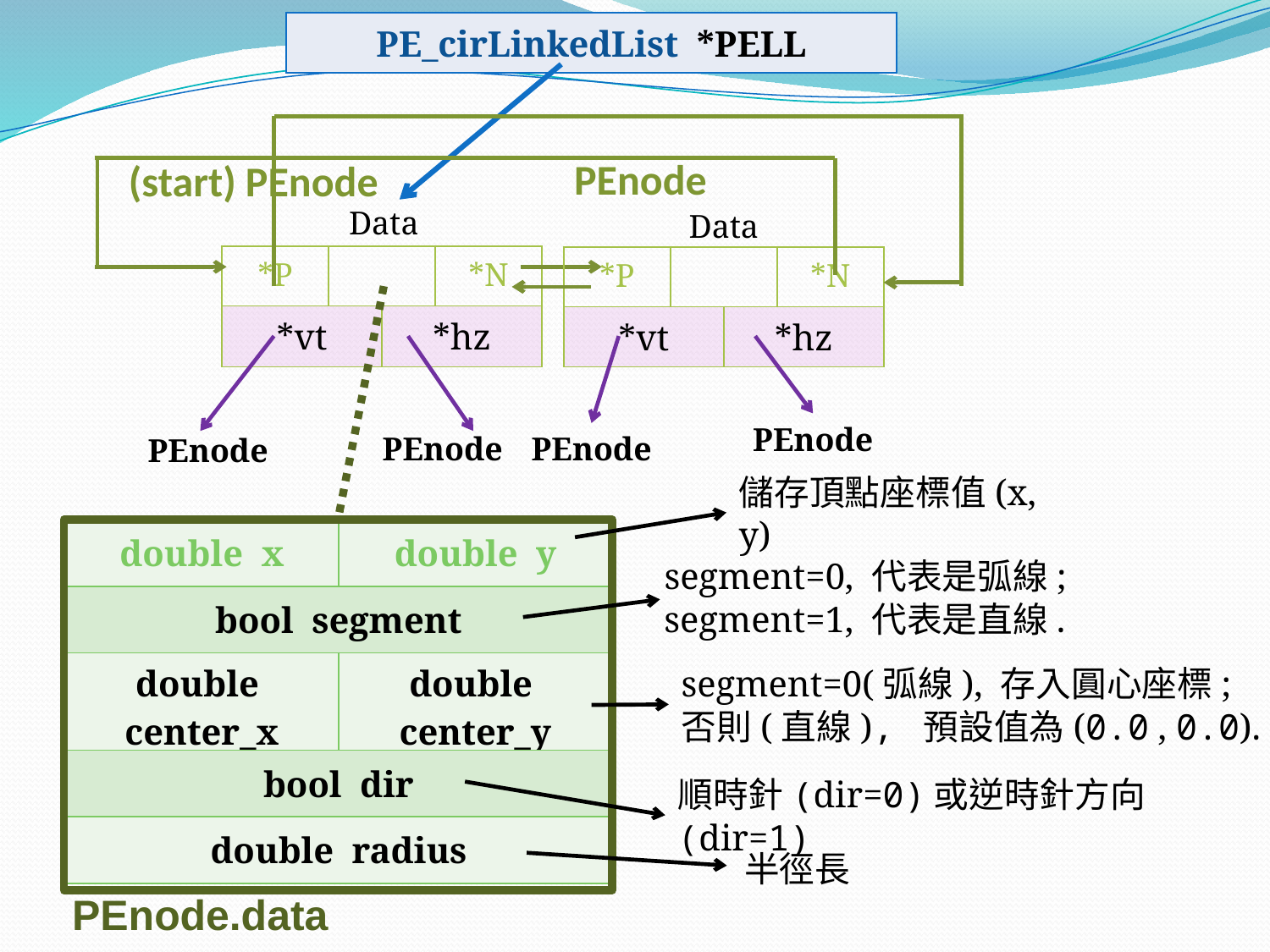

| PE\_cirLinkedList \*PELL |
| --- |
PEnode
(start) PEnode
Data
Data
| \*P |  |  | \*N |
| --- | --- | --- | --- |
| \*vt |  | \*hz |  |
| \*P |  |  | \*N |
| --- | --- | --- | --- |
| \*vt |  | \*hz |  |
PEnode
PEnode
PEnode
PEnode
儲存頂點座標值(x, y)

| double x | double y |
| --- | --- |
| bool segment |  |
| double center\_x | double center\_y |
| bool dir |  |
| double radius |  |
    segment=0, 代表是弧線;
    segment=1, 代表是直線.
segment=0(弧線), 存入圓心座標;
否則(直線), 預設值為(0.0 , 0.0).
順時針(dir=0)或逆時針方向(dir=1)
半徑長
PEnode.data